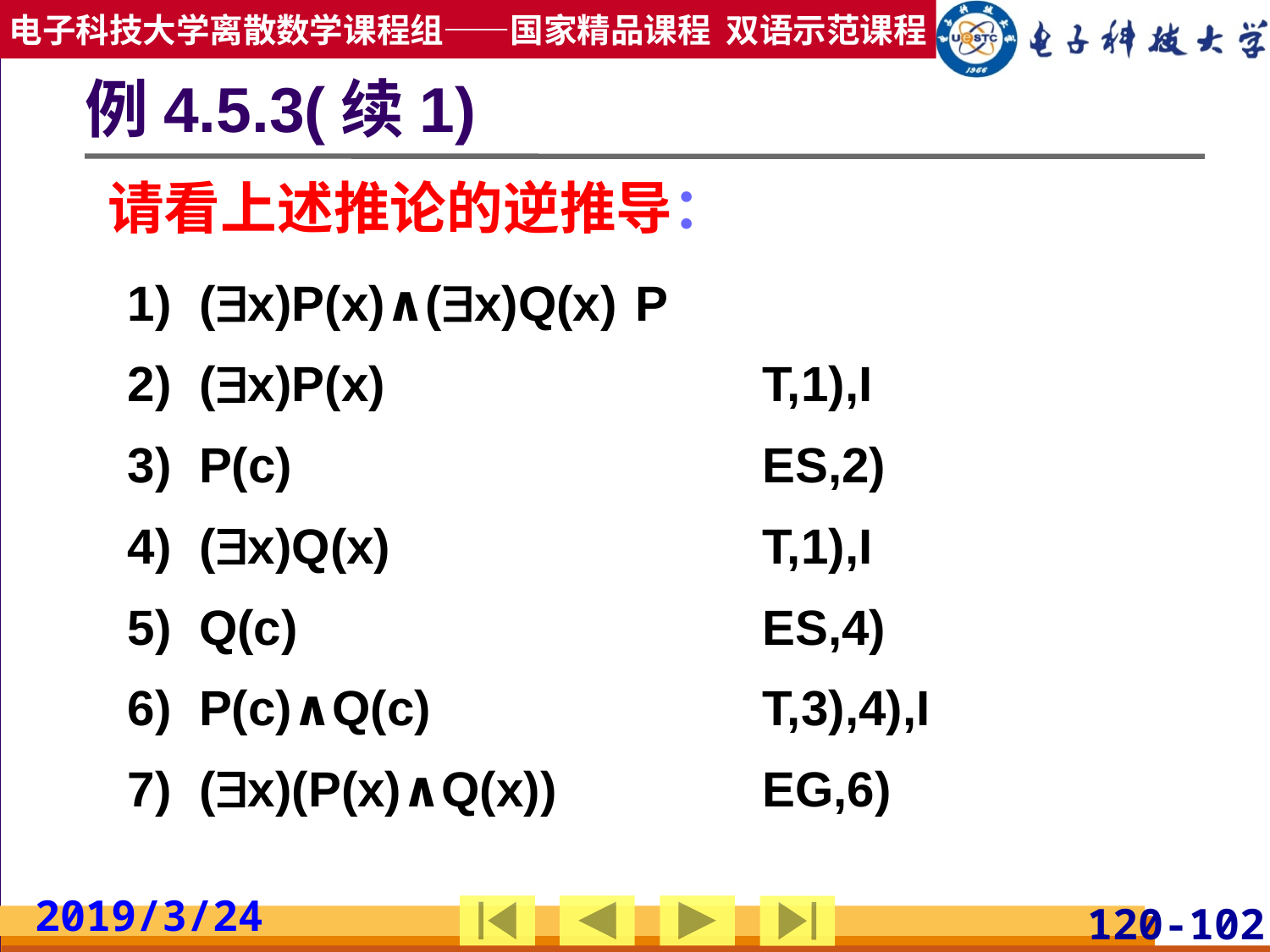

# 例4.5.3(续1)
请看上述推论的逆推导：
1)  (∃x)P(x)∧(∃x)Q(x)	P
2)  (∃x)P(x)			T,1),I
3)  P(c)				ES,2)
4)  (∃x)Q(x)			T,1),I
5)  Q(c)				ES,4)
6)  P(c)∧Q(c)			T,3),4),I
7)  (∃x)(P(x)∧Q(x))		EG,6)
2019/3/24